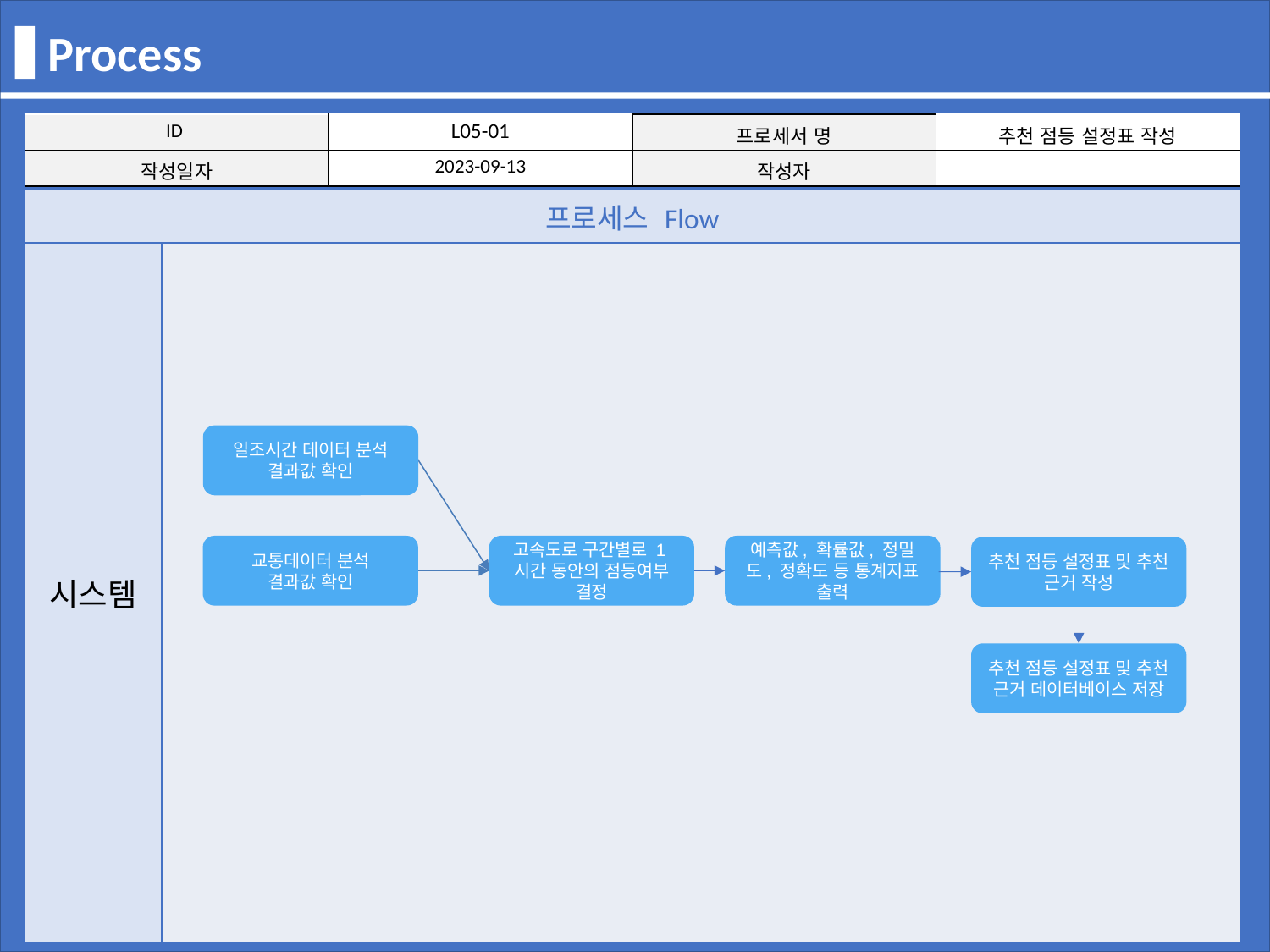

Process

| ID | L05-01 | 프로세서 명 | 추천 점등 설정표 작성 |
| --- | --- | --- | --- |
| 작성일자 | 2023-09-13 | 작성자 |  |
| 프로세스 Flow |  |
| --- | --- |
| 시스템 |  |
일조시간 데이터 분석
결과값 확인
교통데이터 분석
결과값 확인
고속도로 구간별로 1시간 동안의 점등여부 결정
예측값, 확률값, 정밀도, 정확도 등 통계지표 출력
추천 점등 설정표 및 추천 근거 작성
추천 점등 설정표 및 추천 근거 데이터베이스 저장